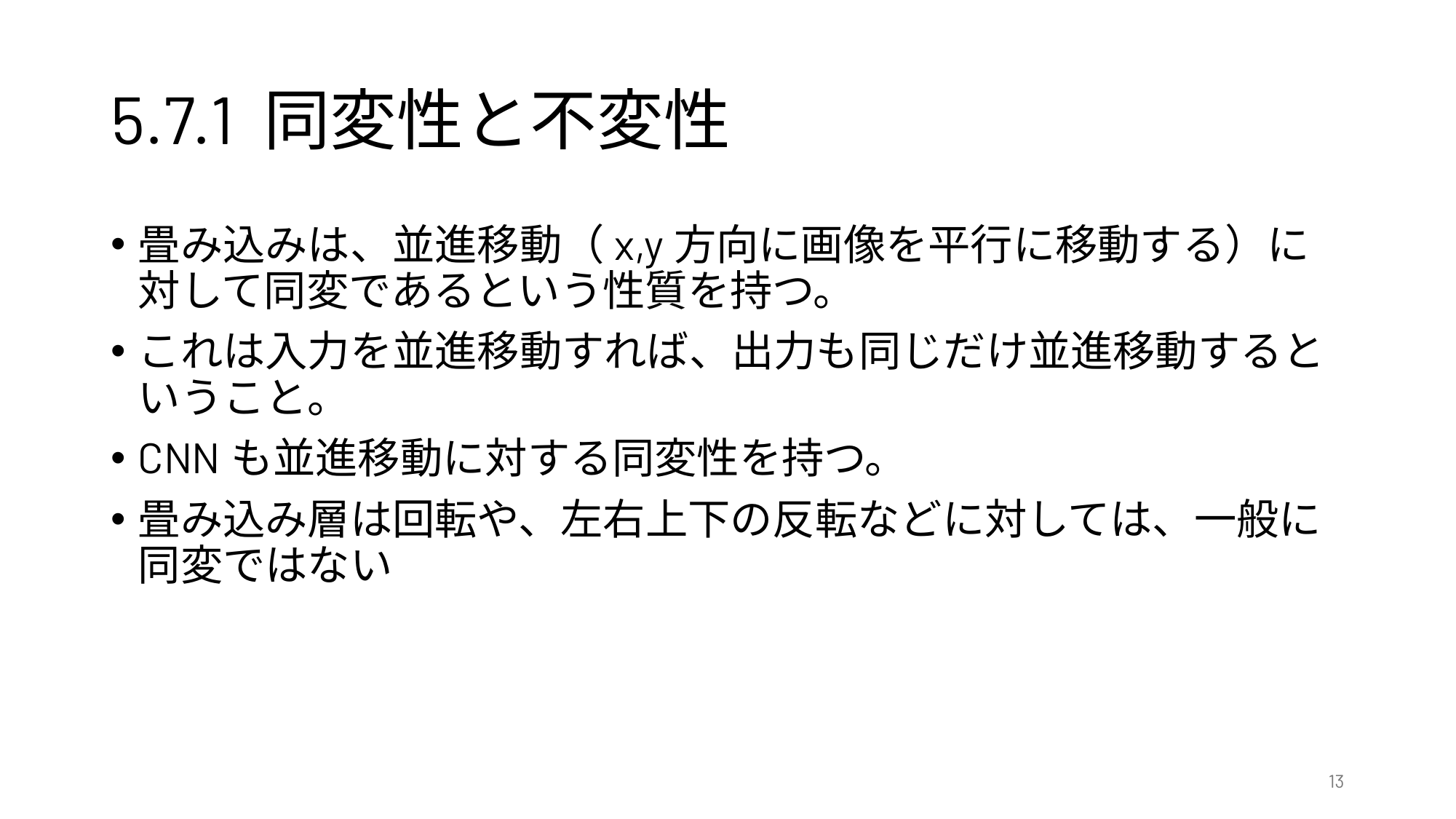

# 5.7.1 同変性と不変性
畳み込みは、並進移動（x,y方向に画像を平行に移動する）に対して同変であるという性質を持つ。
これは入力を並進移動すれば、出力も同じだけ並進移動するということ。
CNNも並進移動に対する同変性を持つ。
畳み込み層は回転や、左右上下の反転などに対しては、一般に同変ではない
13